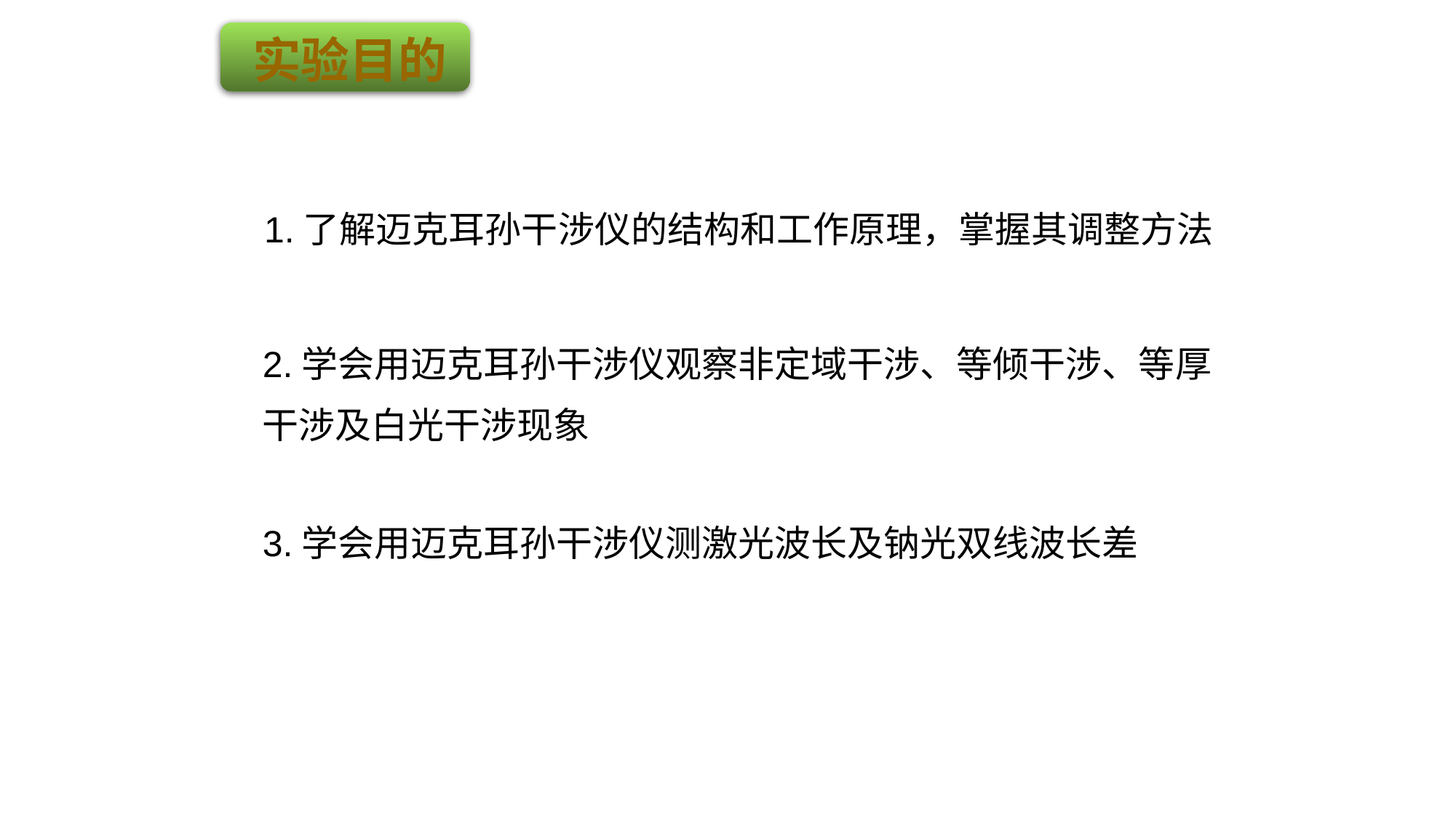

实验目的
1.了解迈克耳孙干涉仪的结构和工作原理，掌握其调整方法
2.学会用迈克耳孙干涉仪观察非定域干涉、等倾干涉、等厚干涉及白光干涉现象
3.学会用迈克耳孙干涉仪测激光波长及钠光双线波长差